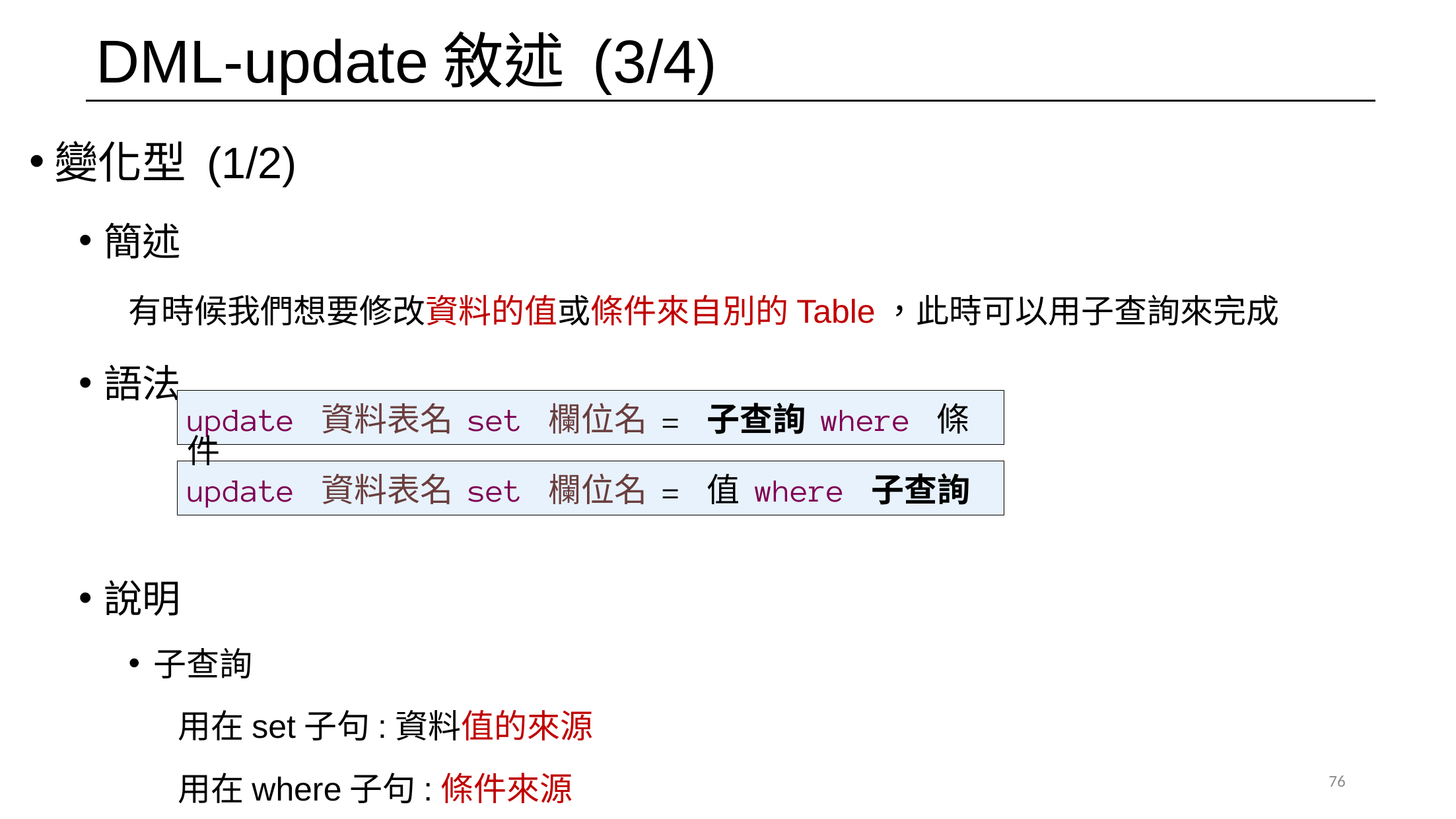

# DML-update敘述 (3/4)
變化型 (1/2)
簡述
有時候我們想要修改資料的值或條件來自別的Table，此時可以用子查詢來完成
語法

說明
子查詢
用在set子句:資料值的來源
用在where子句:條件來源
update 資料表名 set 欄位名 = 子查詢 where 條件
update 資料表名 set 欄位名 = 值 where 子查詢
76